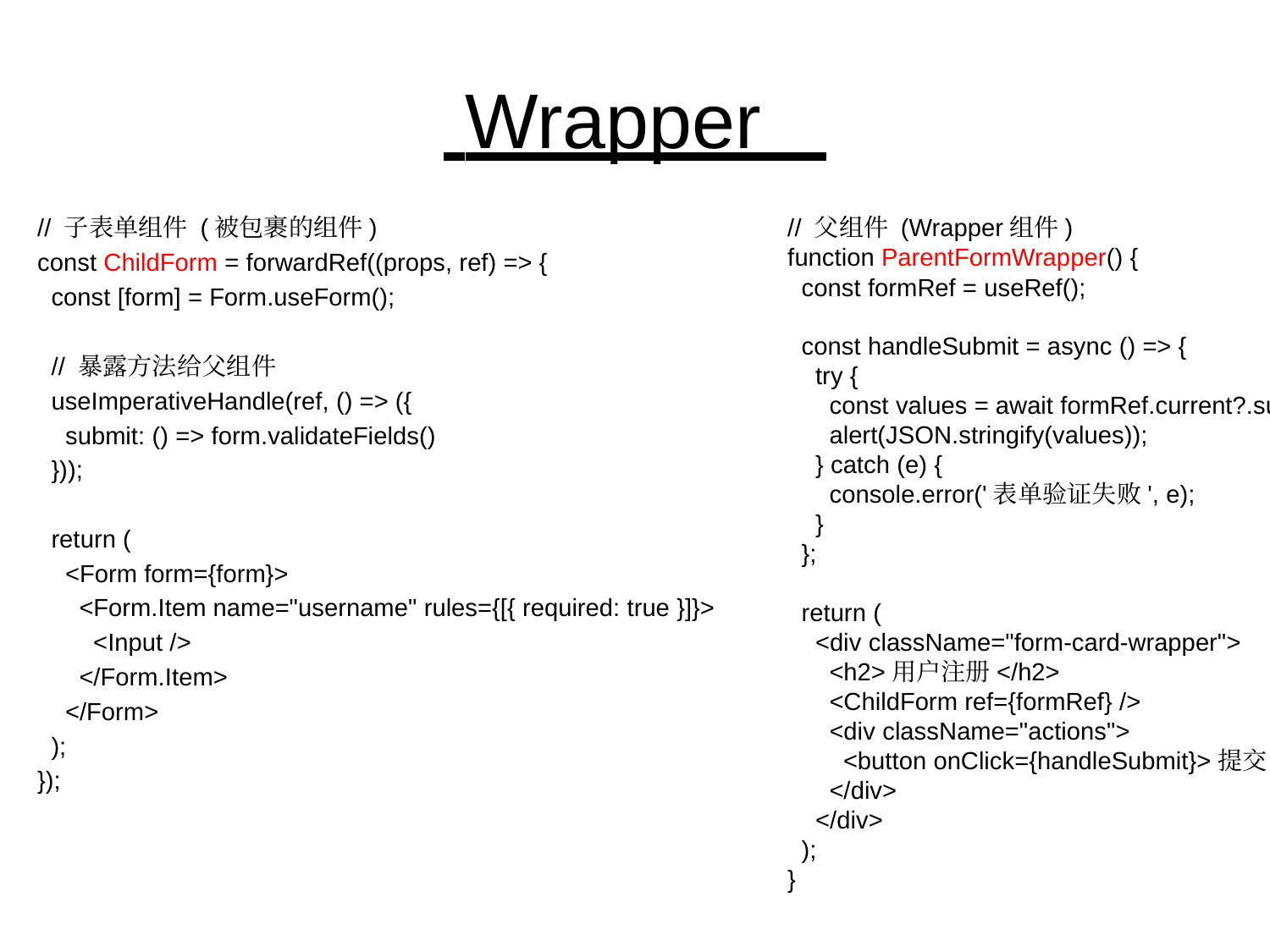

# Wrapper
// 子表单组件 (被包裹的组件)
const ChildForm = forwardRef((props, ref) => {
  const [form] = Form.useForm();

  // 暴露方法给父组件
  useImperativeHandle(ref, () => ({
    submit: () => form.validateFields()
  }));

  return (
    <Form form={form}>
      <Form.Item name="username" rules={[{ required: true }]}>
        <Input />
      </Form.Item>
    </Form>
  );
});

// 父组件 (Wrapper组件)
function ParentFormWrapper() {
  const formRef = useRef();

  const handleSubmit = async () => {
    try {
      const values = await formRef.current?.submit();
      alert(JSON.stringify(values));
    } catch (e) {
      console.error('表单验证失败', e);
    }
  };

  return (
    <div className="form-card-wrapper">
      <h2>用户注册</h2>
      <ChildForm ref={formRef} />
      <div className="actions">
        <button onClick={handleSubmit}>提交</button>
      </div>
    </div>
  );
}